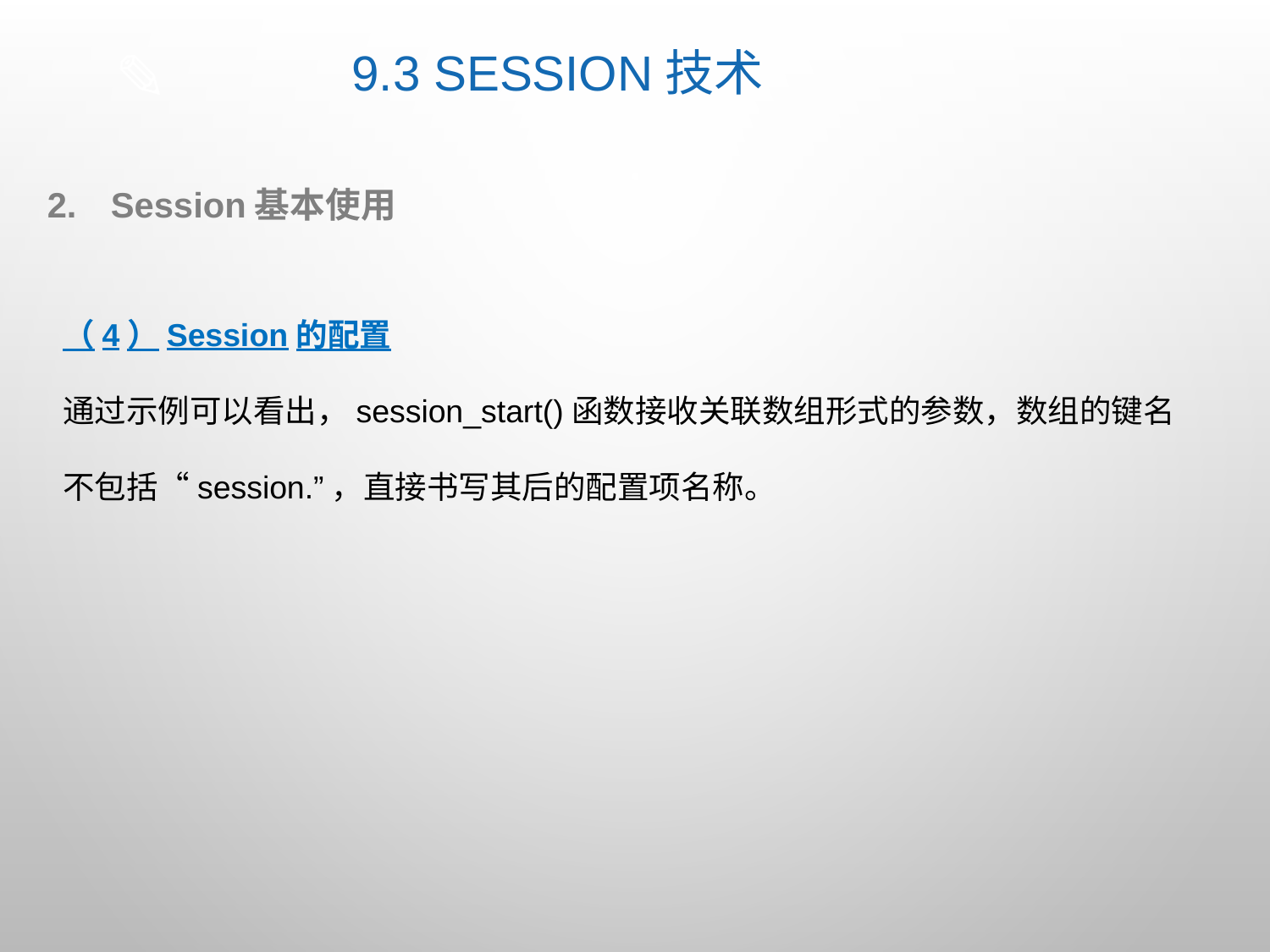

# 9.3 Session技术
Session基本使用
（4）Session的配置
通过示例可以看出，session_start()函数接收关联数组形式的参数，数组的键名不包括“session.”，直接书写其后的配置项名称。